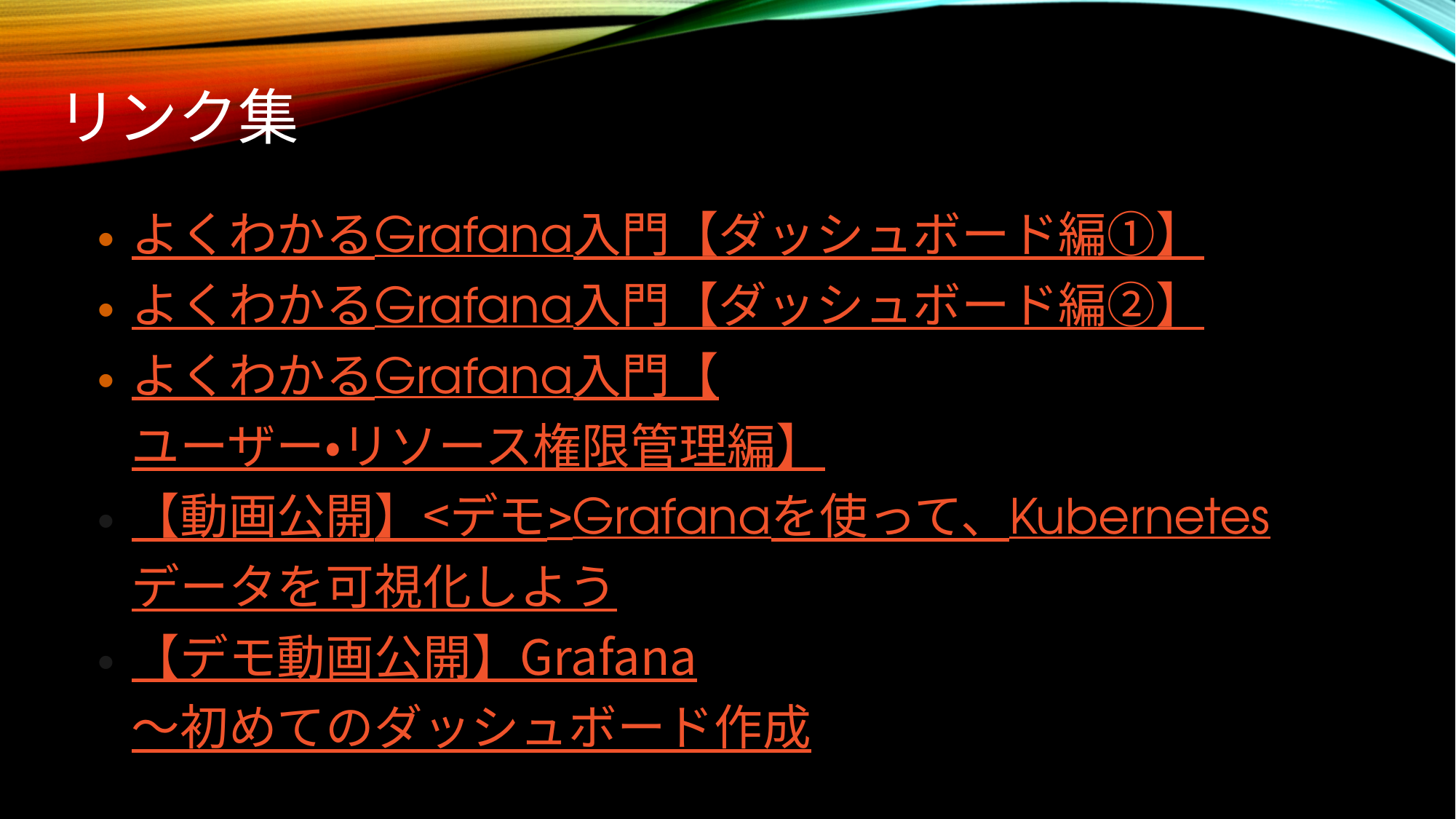

# リンク集

よくわかるGrafana入門【ダッシュボード編①】
よくわかるGrafana入門【ダッシュボード編②】
よくわかるGrafana入門【ユーザー・リソース権限管理編】
【動画公開】<デモ>Grafanaを使って、Kubernetesデータを可視化しよう
【デモ動画公開】Grafana～初めてのダッシュボード作成

お問い合わせ： apisupport@sios.com